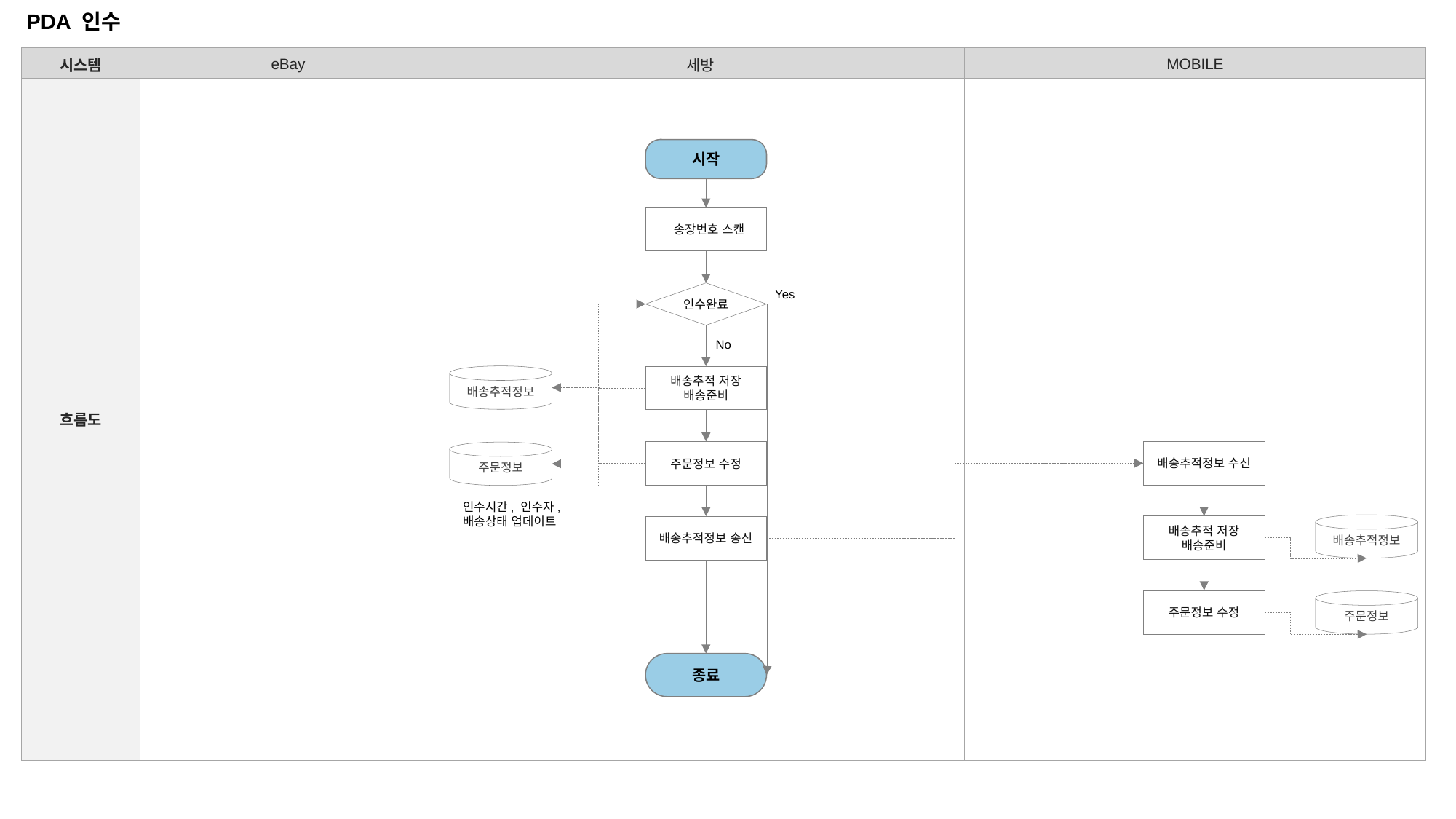

PDA 인수
| 시스템 | eBay | 세방 | MOBILE |
| --- | --- | --- | --- |
| 흐름도 |  |  |  |
시작
 송장번호 스캔
Yes
인수완료
No
배송추적정보
배송추적 저장
배송준비
배송추적정보 수신
주문정보 수정
주문정보
인수시간, 인수자,
배송상태 업데이트
배송추적정보
배송추적 저장
배송준비
배송추적정보 송신
주문정보 수정
주문정보
종료